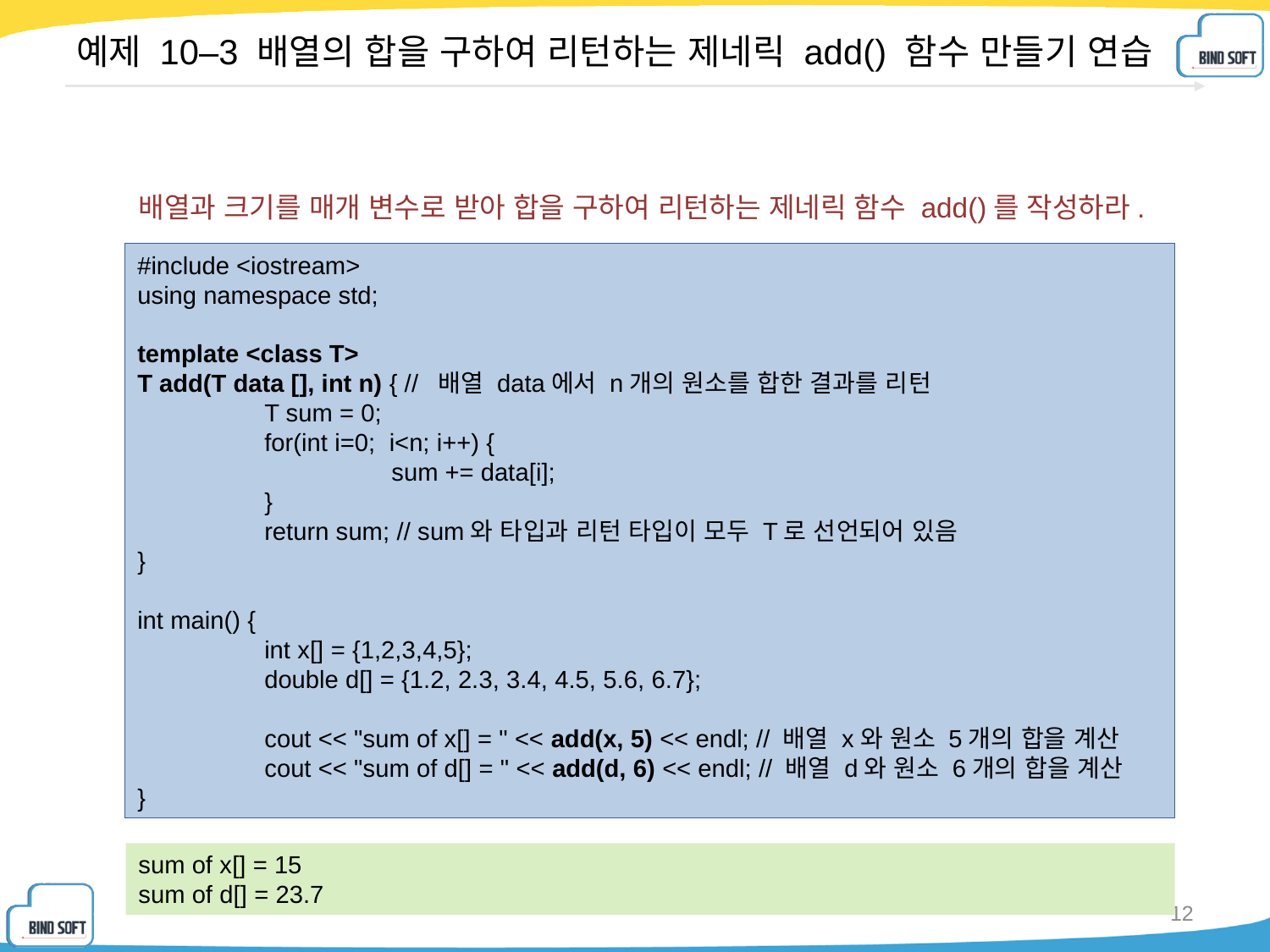

# 예제 10–3 배열의 합을 구하여 리턴하는 제네릭 add() 함수 만들기 연습
배열과 크기를 매개 변수로 받아 합을 구하여 리턴하는 제네릭 함수 add()를 작성하라.
#include <iostream>
using namespace std;

template <class T>
T add(T data [], int n) { //  배열 data에서 n개의 원소를 합한 결과를 리턴
	T sum = 0;
	for(int i=0;  i<n; i++) {
		sum += data[i];
	}
	return sum; // sum와 타입과 리턴 타입이 모두 T로 선언되어 있음
}

int main() {
	int x[] = {1,2,3,4,5};
	double d[] = {1.2, 2.3, 3.4, 4.5, 5.6, 6.7};

	cout << "sum of x[] = " << add(x, 5) << endl; // 배열 x와 원소 5개의 합을 계산
	cout << "sum of d[] = " << add(d, 6) << endl; // 배열 d와 원소 6개의 합을 계산
}
sum of x[] = 15
sum of d[] = 23.7
12